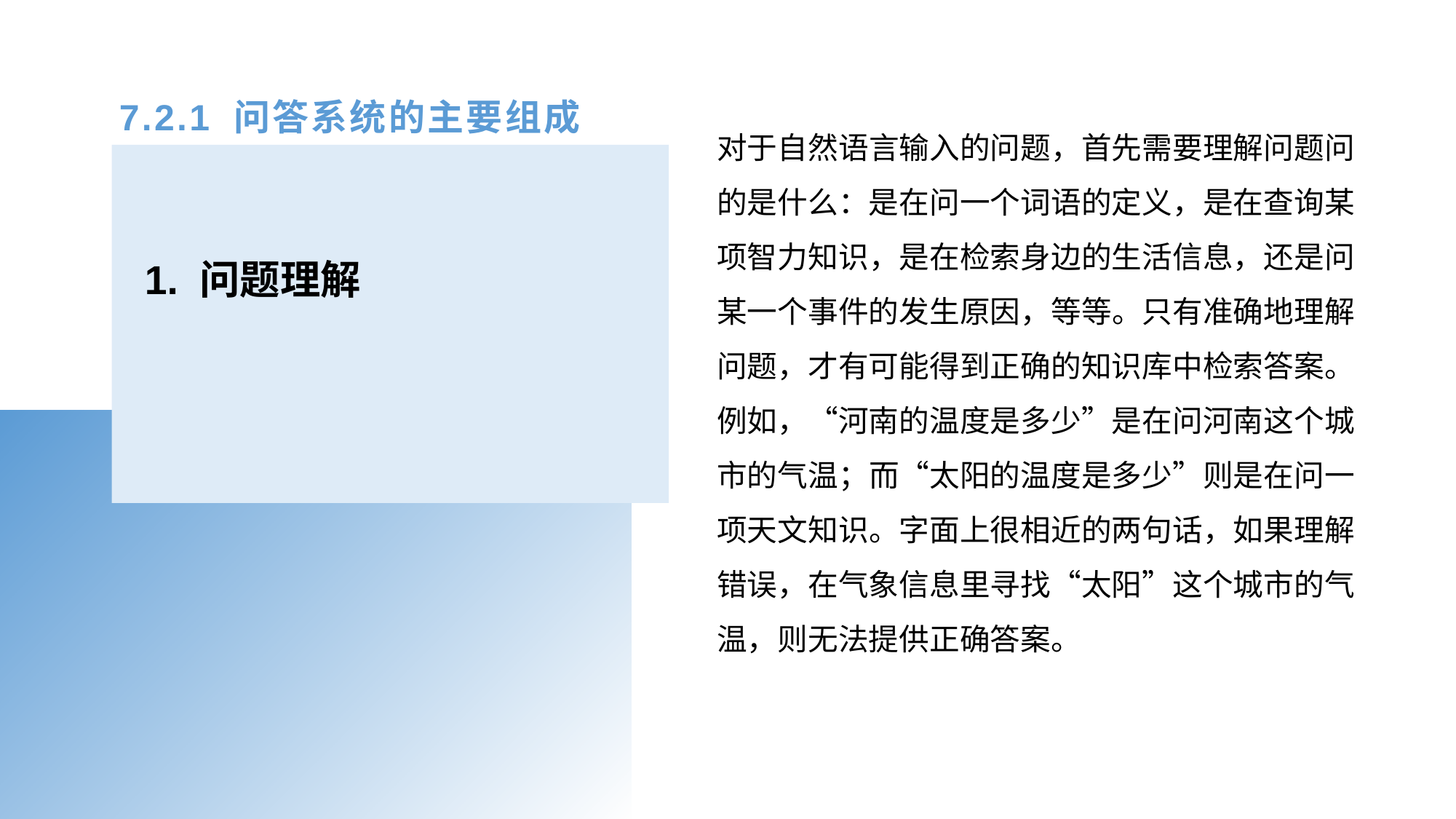

7.2.1 问答系统的主要组成
对于自然语言输入的问题，首先需要理解问题问的是什么：是在问一个词语的定义，是在查询某项智力知识，是在检索身边的生活信息，还是问某一个事件的发生原因，等等。只有准确地理解问题，才有可能得到正确的知识库中检索答案。例如，“河南的温度是多少”是在问河南这个城市的气温；而“太阳的温度是多少”则是在问一项天文知识。字面上很相近的两句话，如果理解错误，在气象信息里寻找“太阳”这个城市的气温，则无法提供正确答案。

1. 问题理解